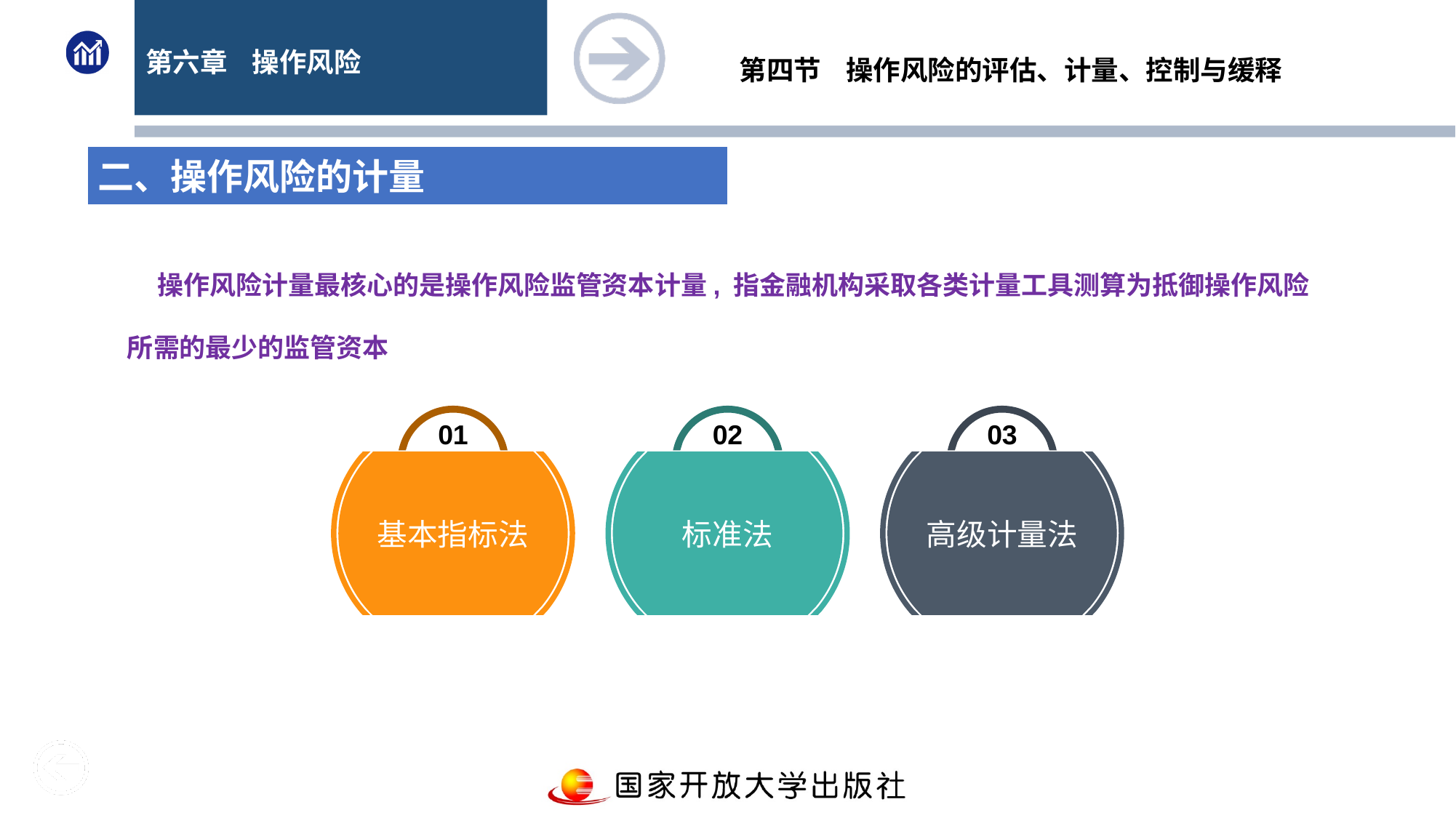

第四节    操作风险的评估、计量、控制与缓释
第六章    操作风险
二、操作风险的计量
    操作风险计量最核心的是操作风险监管资本计量, 指金融机构采取各类计量工具测算为抵御操作风险所需的最少的监管资本
01
02
03
基本指标法
标准法
高级计量法